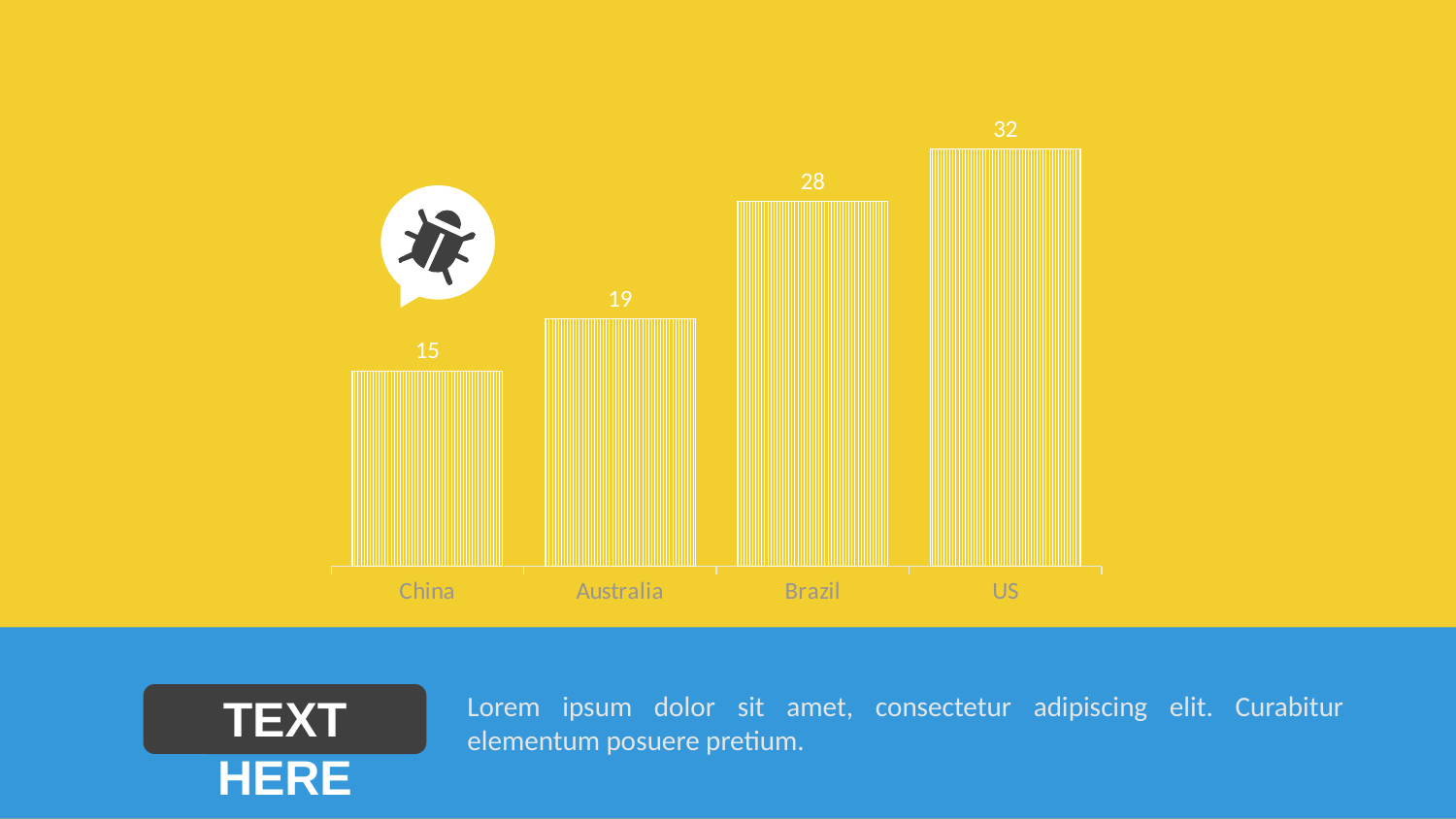

### Chart

| Category | 系列 1 |
|---|---|
| US | 32.0 |
| Brazil | 28.0 |
| Australia | 19.0 |
| China | 15.0 |

TEXT HERE

Lorem ipsum dolor sit amet, consectetur adipiscing elit. Curabitur elementum posuere pretium.